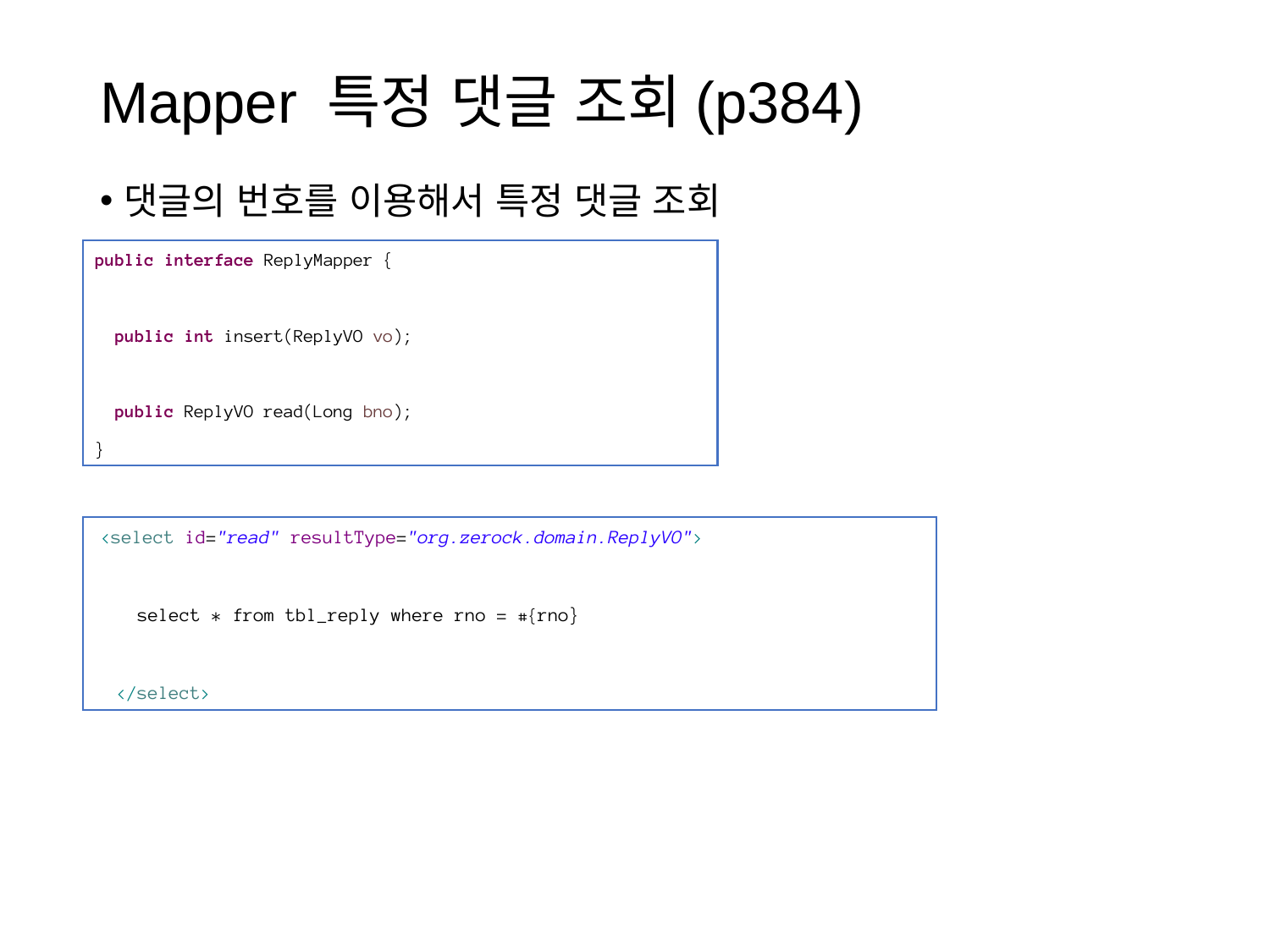

# Mapper 특정 댓글 조회(p384)
댓글의 번호를 이용해서 특정 댓글 조회
public interface ReplyMapper {

  public int insert(ReplyVO vo);

  public ReplyVO read(Long bno);
}
 <select id="read" resultType="org.zerock.domain.ReplyVO">

    select * from tbl_reply where rno = #{rno}

  </select>